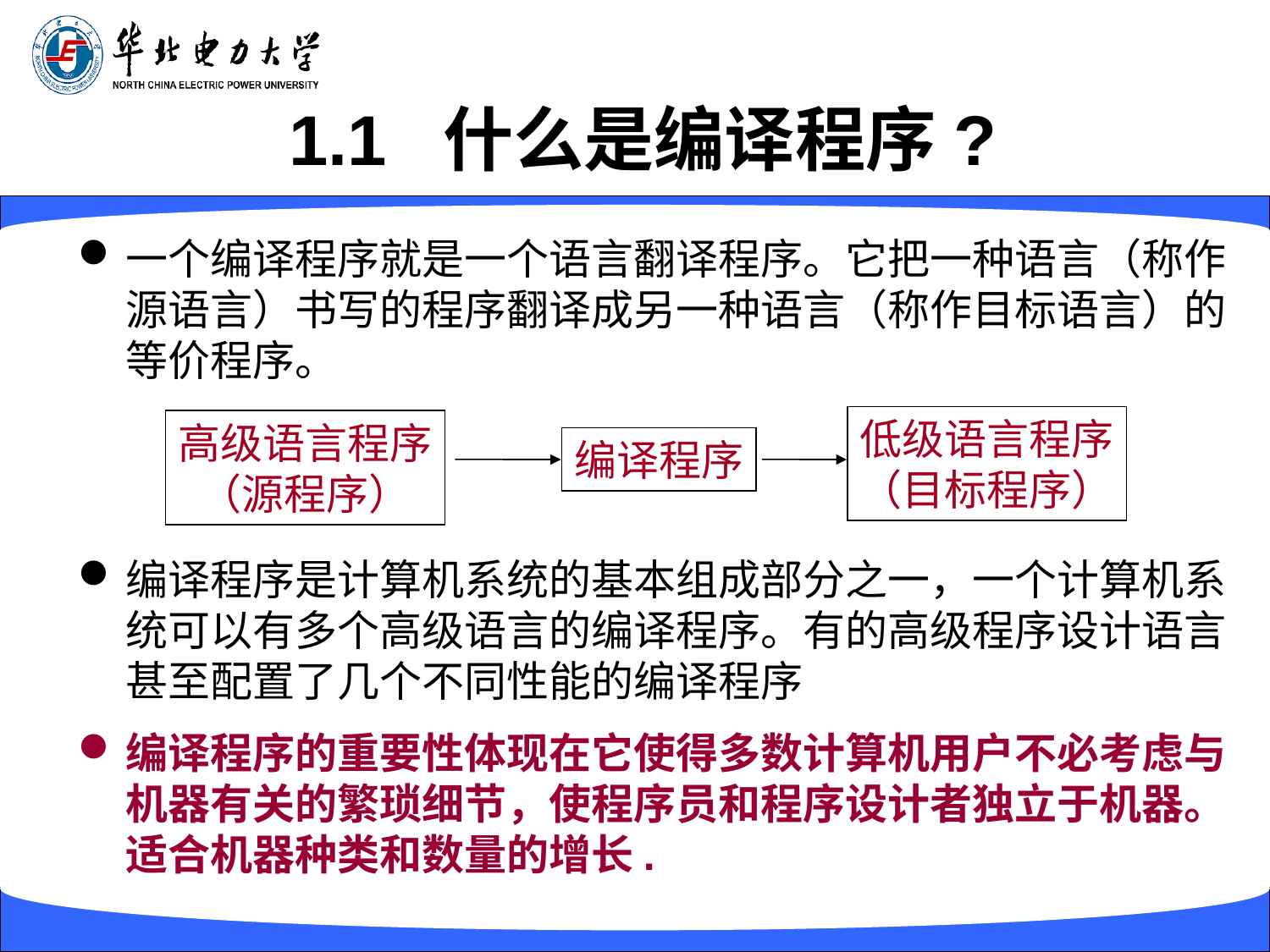

# 1.1  什么是编译程序?
一个编译程序就是一个语言翻译程序。它把一种语言（称作源语言）书写的程序翻译成另一种语言（称作目标语言）的等价程序。

编译程序是计算机系统的基本组成部分之一，一个计算机系统可以有多个高级语言的编译程序。有的高级程序设计语言甚至配置了几个不同性能的编译程序
编译程序的重要性体现在它使得多数计算机用户不必考虑与机器有关的繁琐细节，使程序员和程序设计者独立于机器。适合机器种类和数量的增长.
低级语言程序
（目标程序）
高级语言程序
（源程序）
编译程序